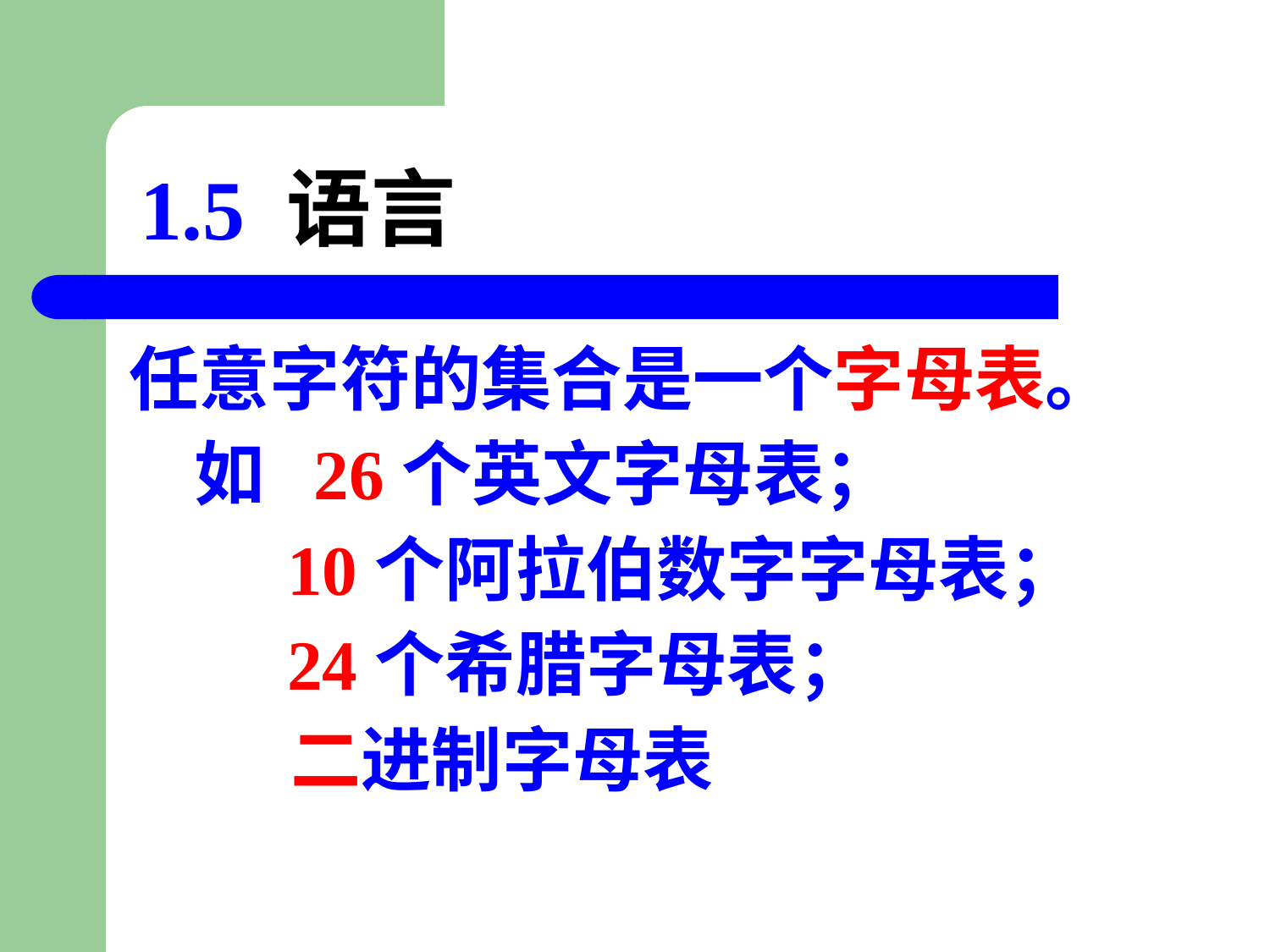

# 1.5 语言
任意字符的集合是一个字母表。
   如  26个英文字母表；
         10个阿拉伯数字字母表；
         24个希腊字母表；
         二进制字母表